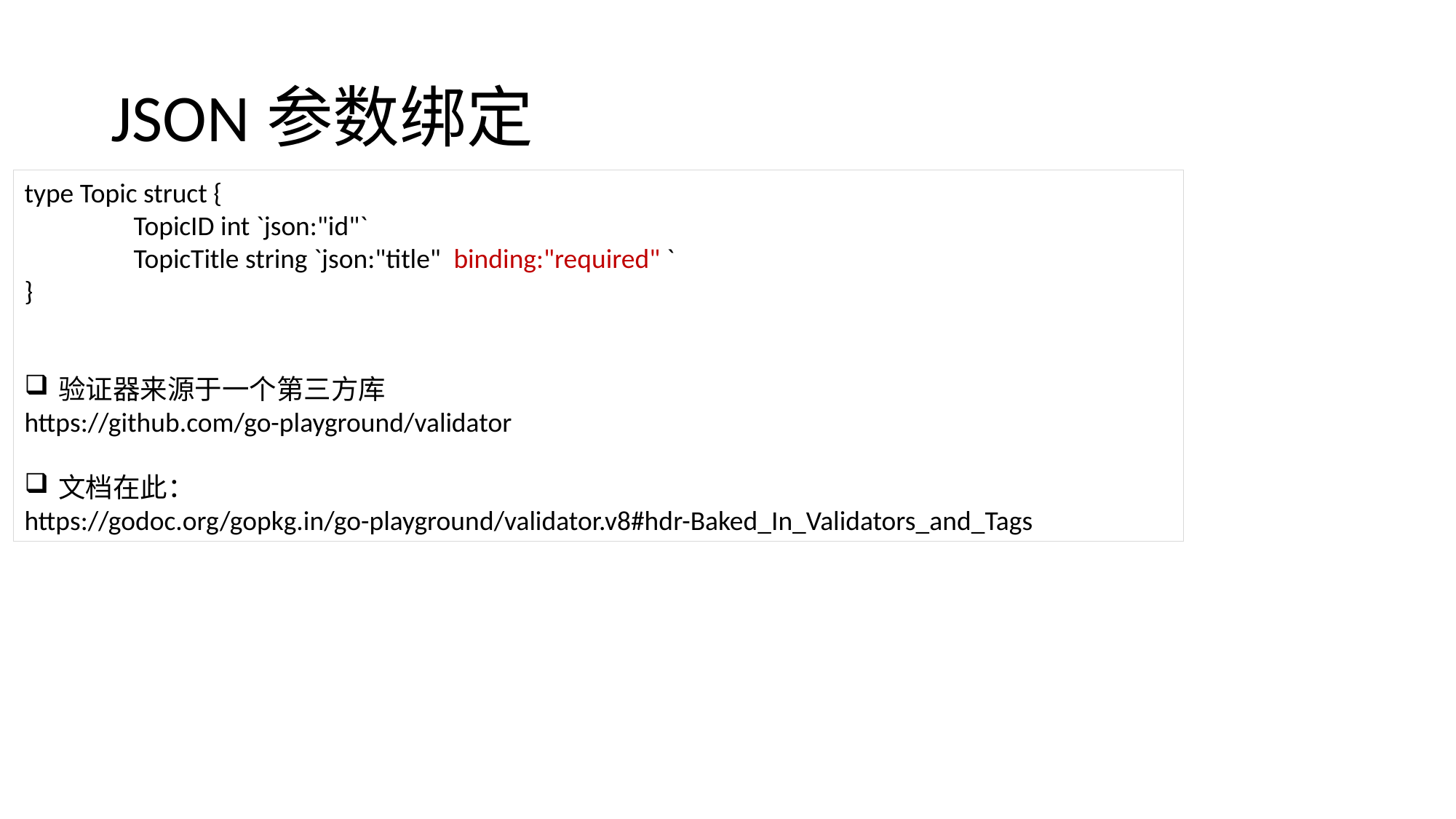

# JSON参数绑定
type Topic struct {
	TopicID int `json:"id"`
	TopicTitle string `json:"title"  binding:"required" `
}

验证器来源于一个第三方库
https://github.com/go-playground/validator

文档在此：
https://godoc.org/gopkg.in/go-playground/validator.v8#hdr-Baked_In_Validators_and_Tags